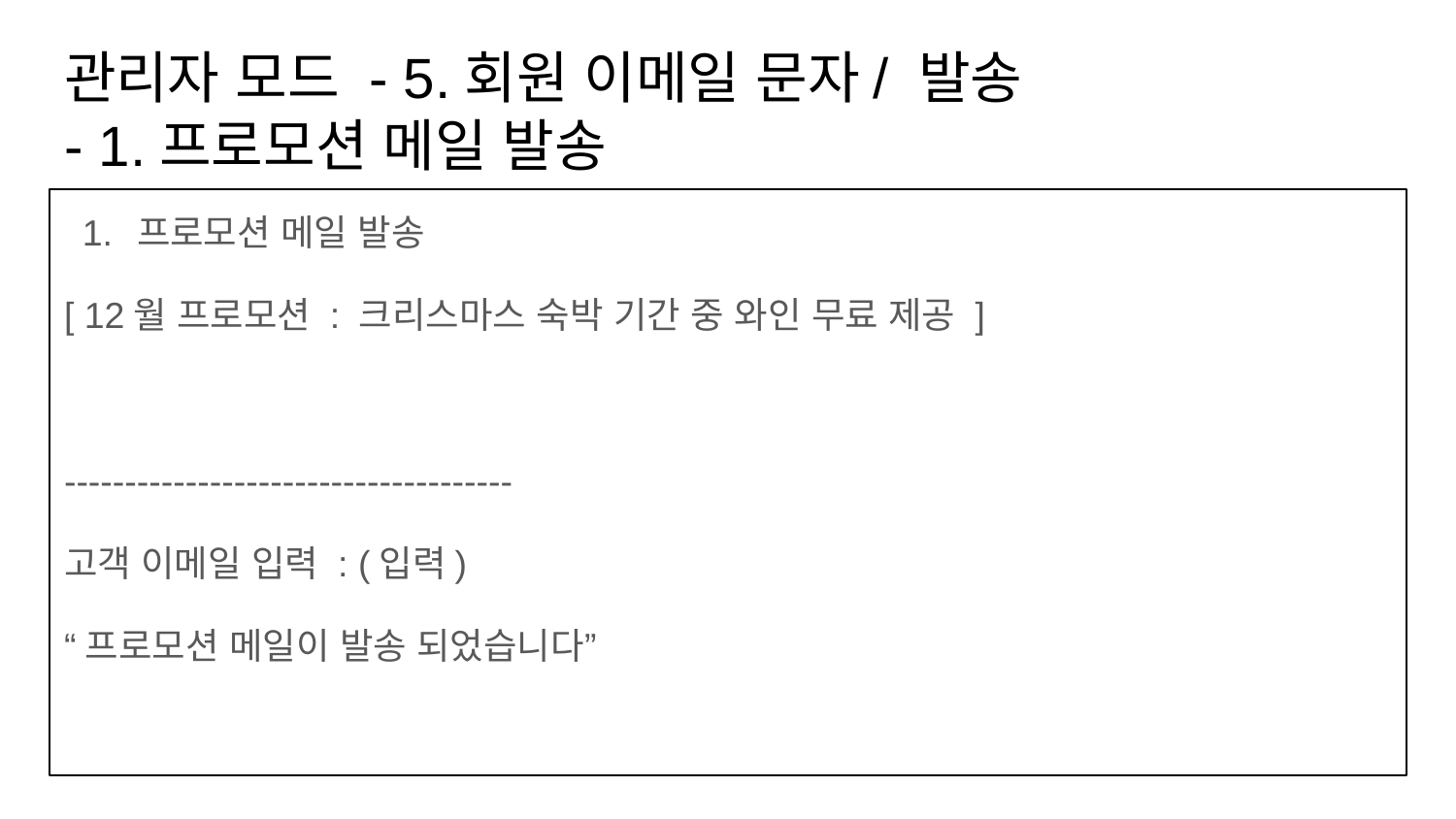

# 관리자 모드 - 5.회원 이메일 문자/ 발송
- 1.프로모션 메일 발송
프로모션 메일 발송
[ 12월 프로모션 : 크리스마스 숙박 기간 중 와인 무료 제공 ]

-------------------------------------
고객 이메일 입력 : (입력)
“프로모션 메일이 발송 되었습니다”